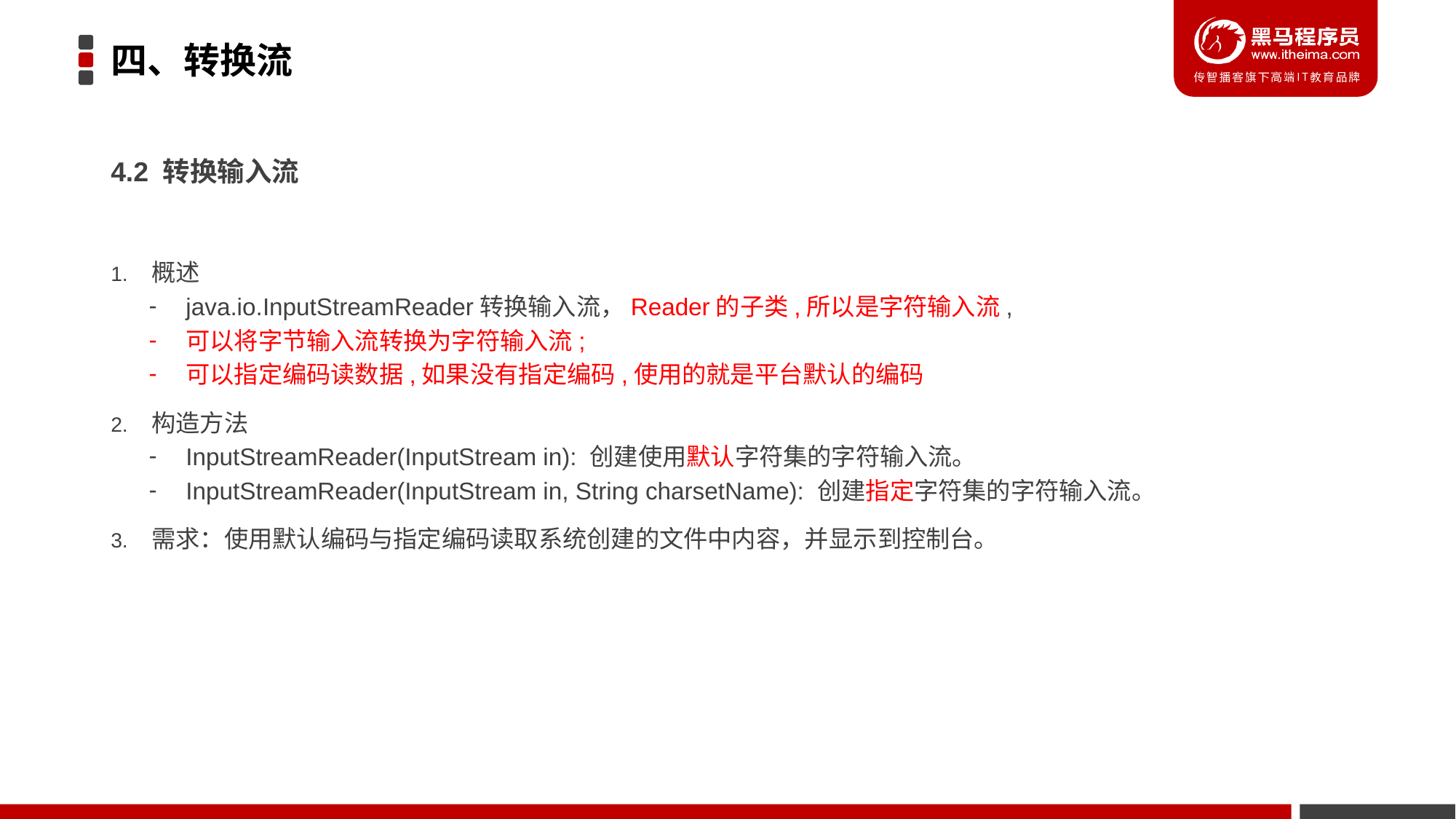

# 四、转换流
4.2 转换输入流
概述
java.io.InputStreamReader转换输入流，Reader的子类,所以是字符输入流,
可以将字节输入流转换为字符输入流;
可以指定编码读数据,如果没有指定编码,使用的就是平台默认的编码
构造方法
InputStreamReader(InputStream in): 创建使用默认字符集的字符输入流。
InputStreamReader(InputStream in, String charsetName): 创建指定字符集的字符输入流。
需求：使用默认编码与指定编码读取系统创建的文件中内容，并显示到控制台。